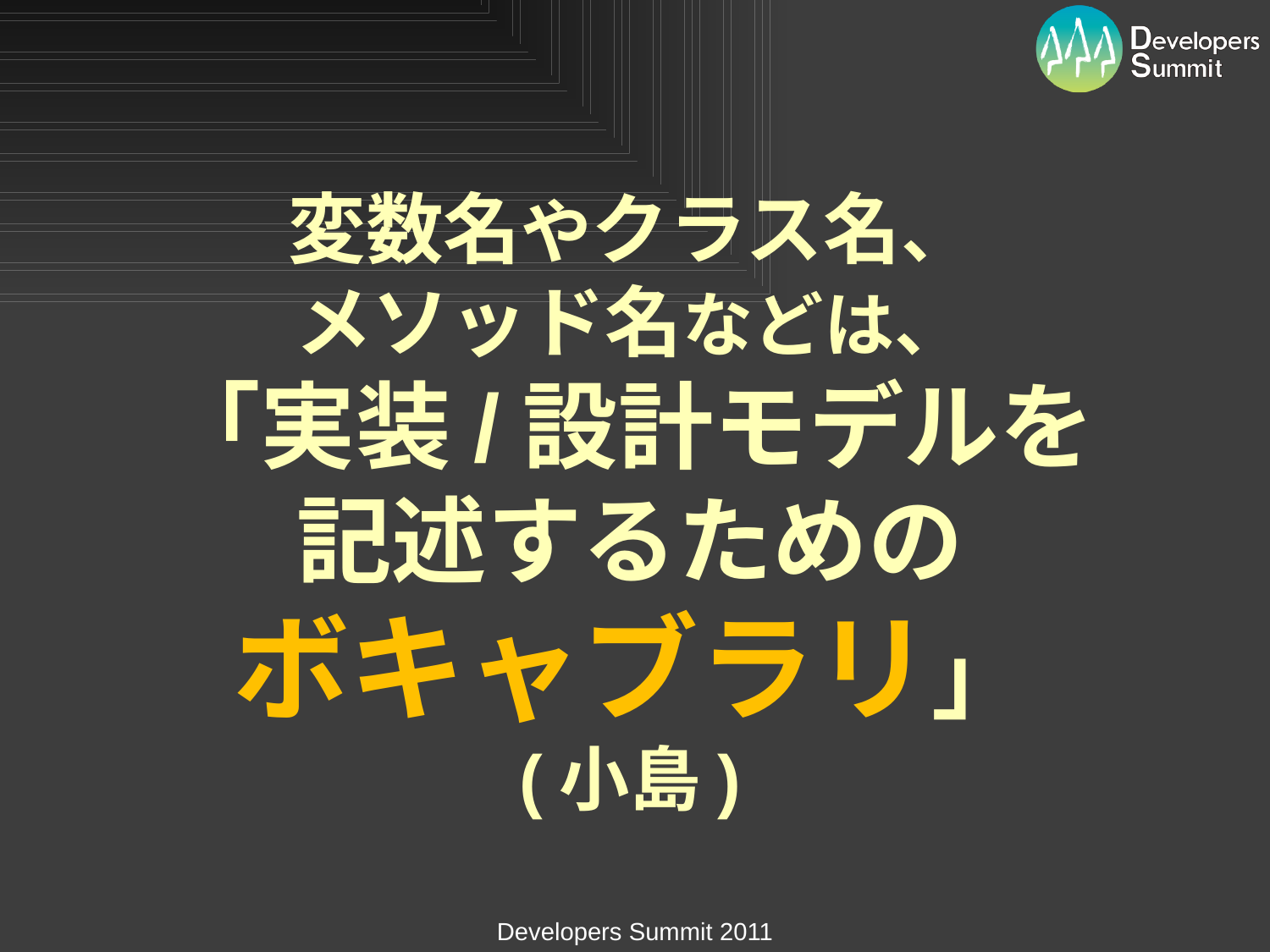

# 変数名やクラス名、 メソッド名などは、 「実装/設計モデルを 記述するための ボキャブラリ」 (小島)